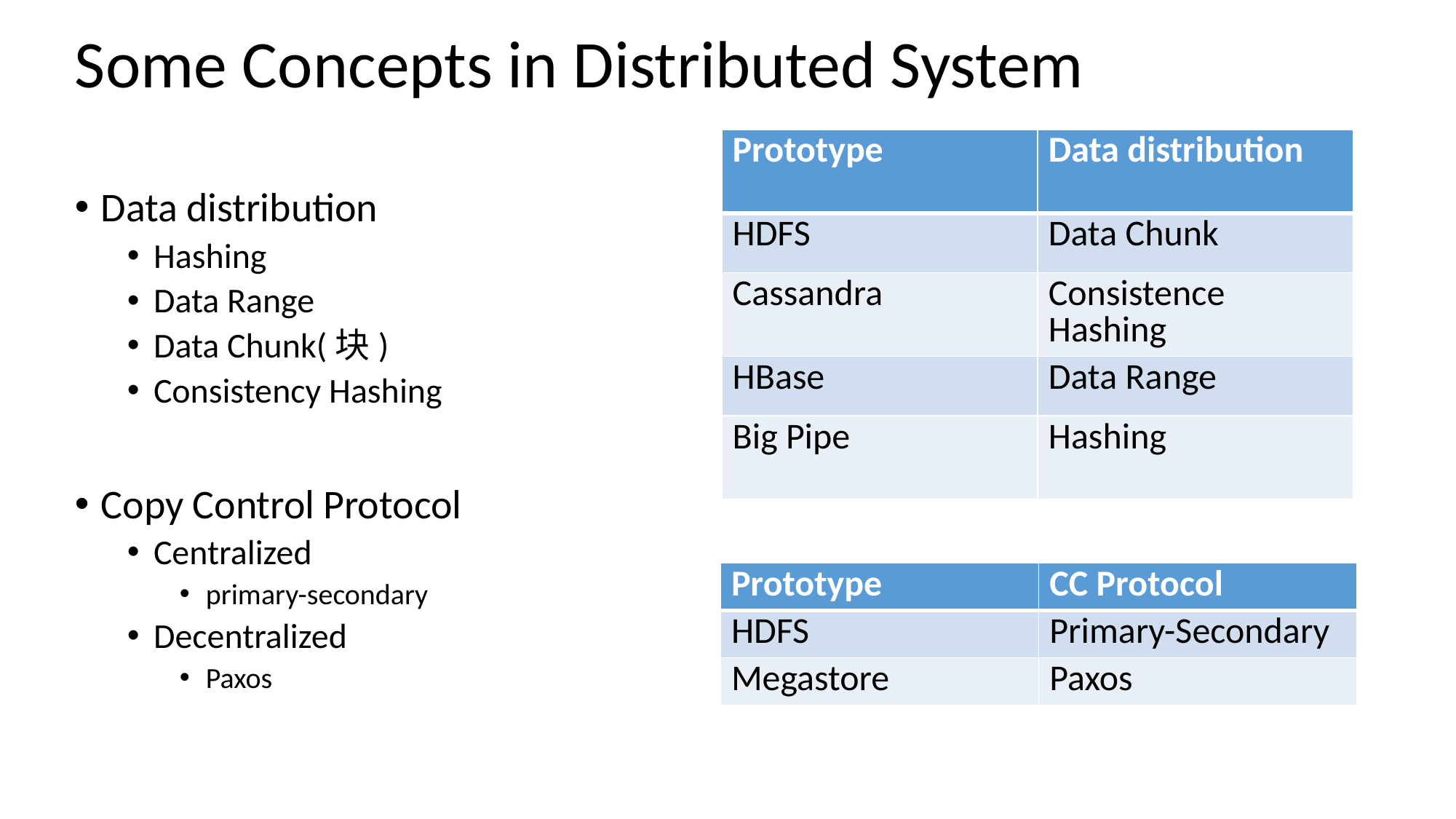

# Some Concepts in Distributed System
| Prototype | Data distribution |
| --- | --- |
| HDFS | Data Chunk |
| Cassandra | Consistence Hashing |
| HBase | Data Range |
| Big Pipe | Hashing |
Data distribution
Hashing
Data Range
Data Chunk(块)
Consistency Hashing

Copy Control Protocol
Centralized
primary-secondary
Decentralized
Paxos

| Prototype | CC Protocol |
| --- | --- |
| HDFS | Primary-Secondary |
| Megastore | Paxos |